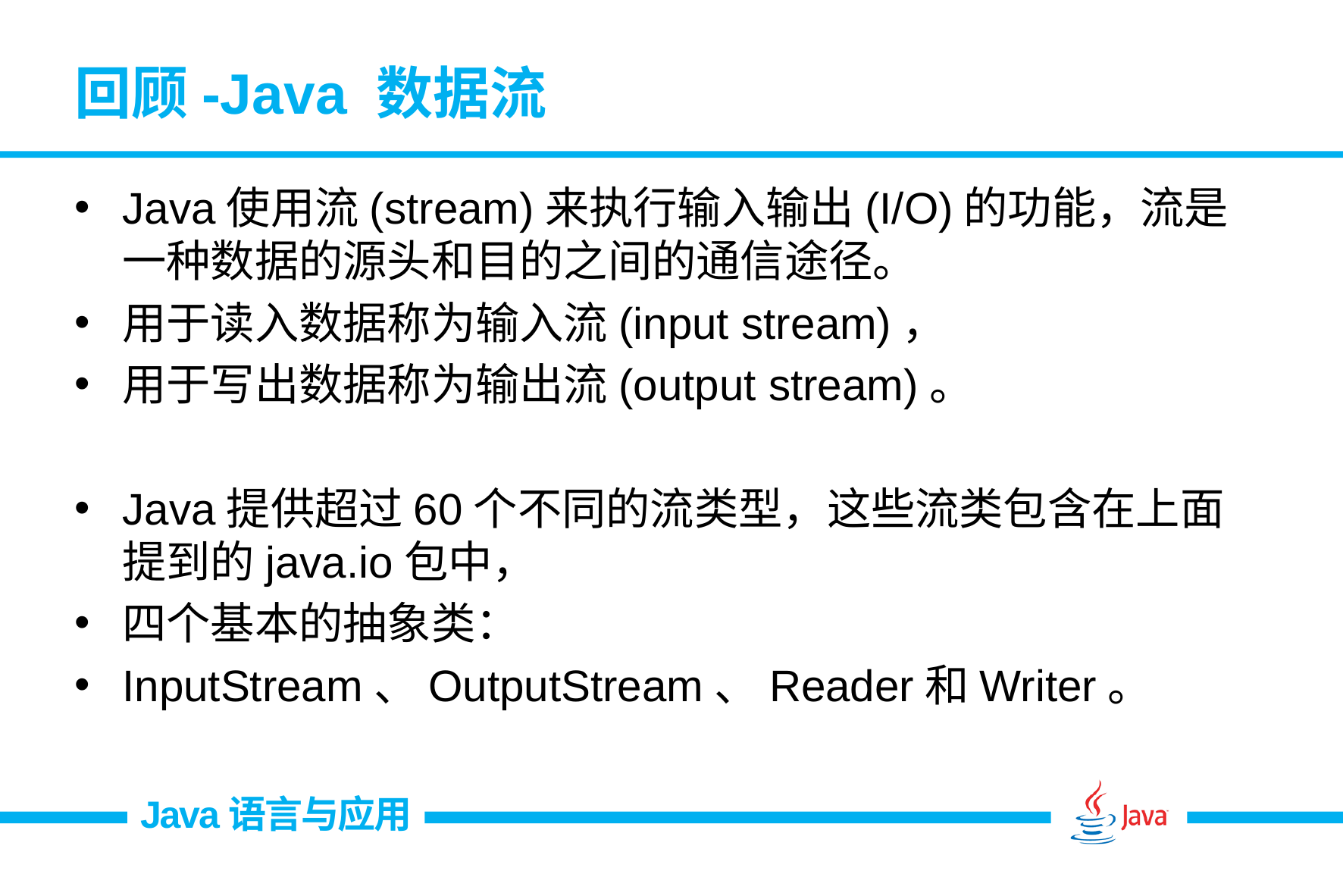

# 回顾-Java 数据流
Java使用流(stream)来执行输入输出(I/O)的功能，流是一种数据的源头和目的之间的通信途径。
用于读入数据称为输入流(input stream)，
用于写出数据称为输出流(output stream)。

Java提供超过60个不同的流类型，这些流类包含在上面提到的java.io包中，
四个基本的抽象类：
InputStream、OutputStream、Reader和Writer。